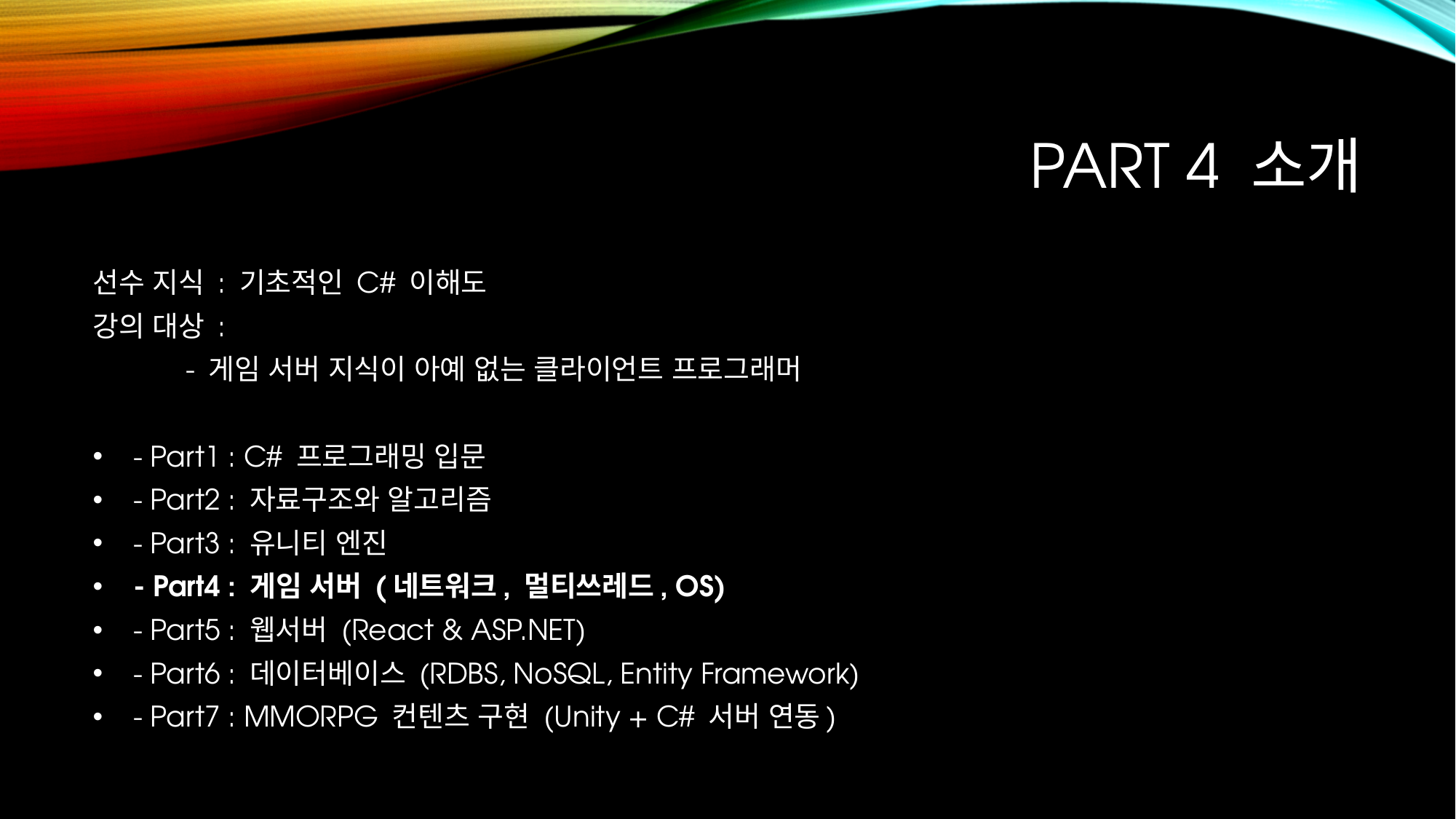

# Part 4 소개
선수 지식 : 기초적인 C# 이해도
강의 대상 :
	- 게임 서버 지식이 아예 없는 클라이언트 프로그래머

  - Part1 : C# 프로그래밍 입문
  - Part2 : 자료구조와 알고리즘
  - Part3 : 유니티 엔진
  - Part4 : 게임 서버 (네트워크, 멀티쓰레드, OS)
  - Part5 : 웹서버 (React & ASP.NET)
  - Part6 : 데이터베이스 (RDBS, NoSQL, Entity Framework)
  - Part7 : MMORPG 컨텐츠 구현 (Unity + C# 서버 연동)